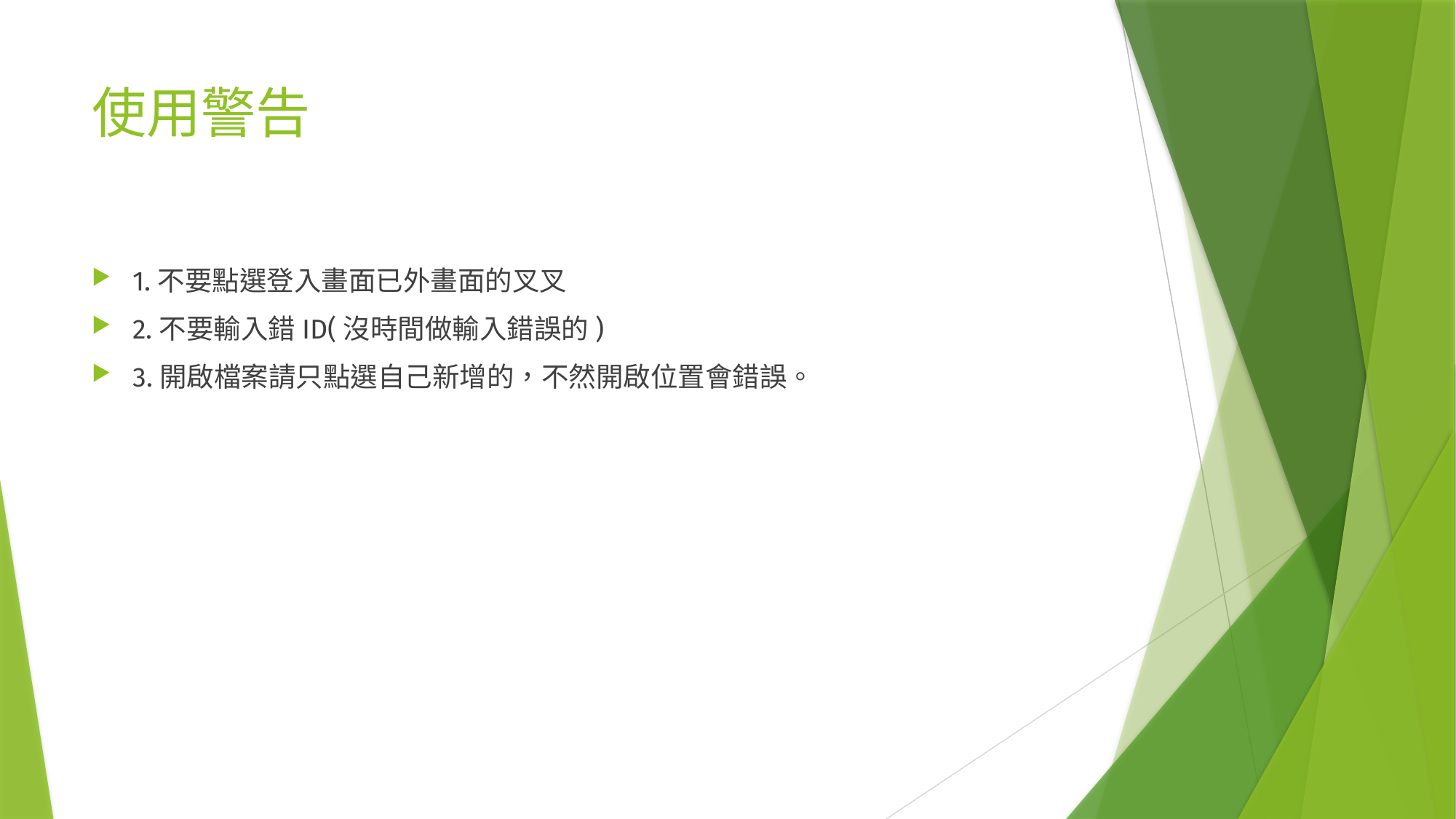

# 使用警告
1.不要點選登入畫面已外畫面的叉叉
2.不要輸入錯ID(沒時間做輸入錯誤的)
3.開啟檔案請只點選自己新增的，不然開啟位置會錯誤。